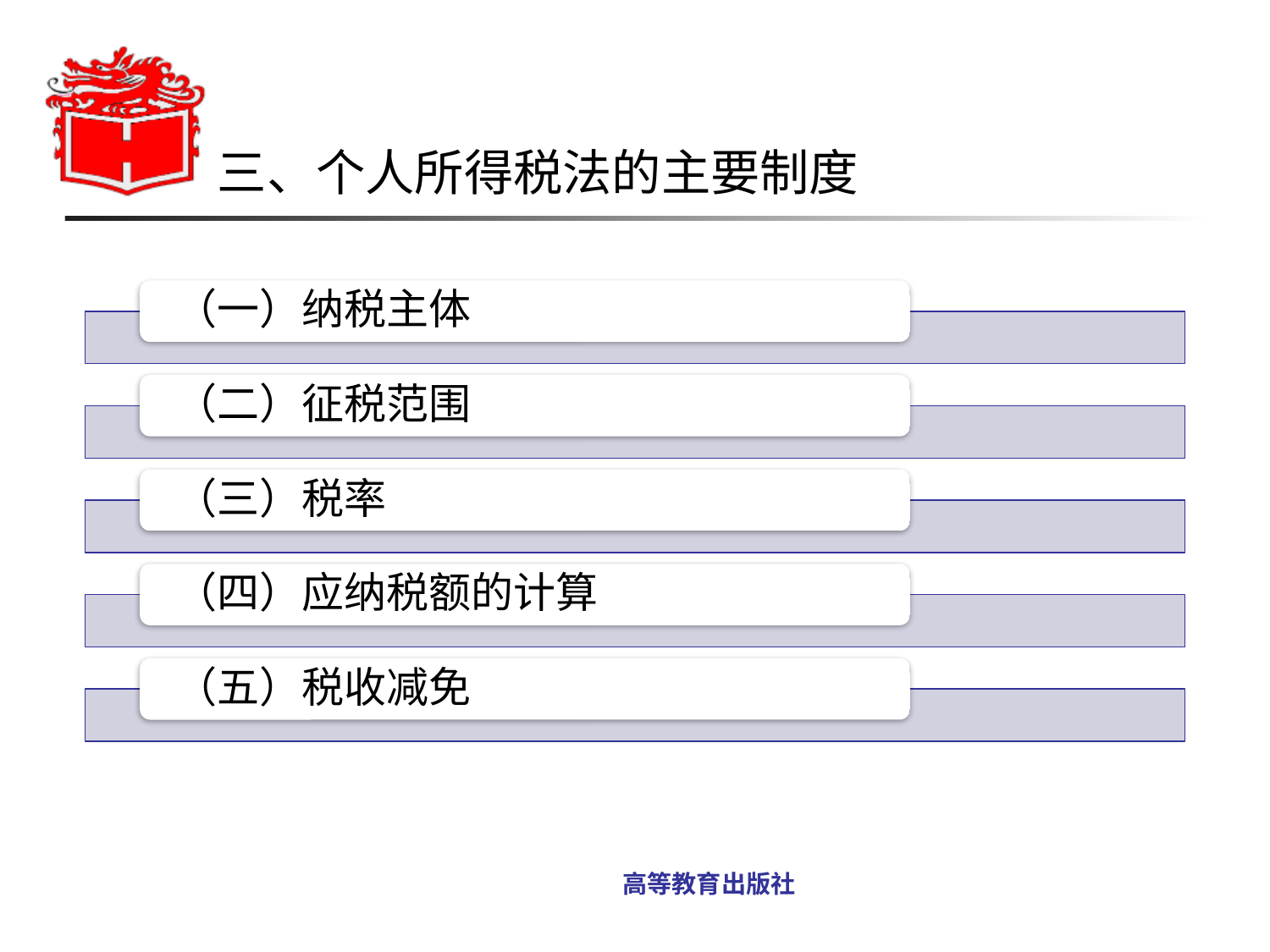

三、个人所得税法的主要制度
（一）纳税主体
（二）征税范围
（三）税率
（四）应纳税额的计算
（五）税收减免

高等教育出版社